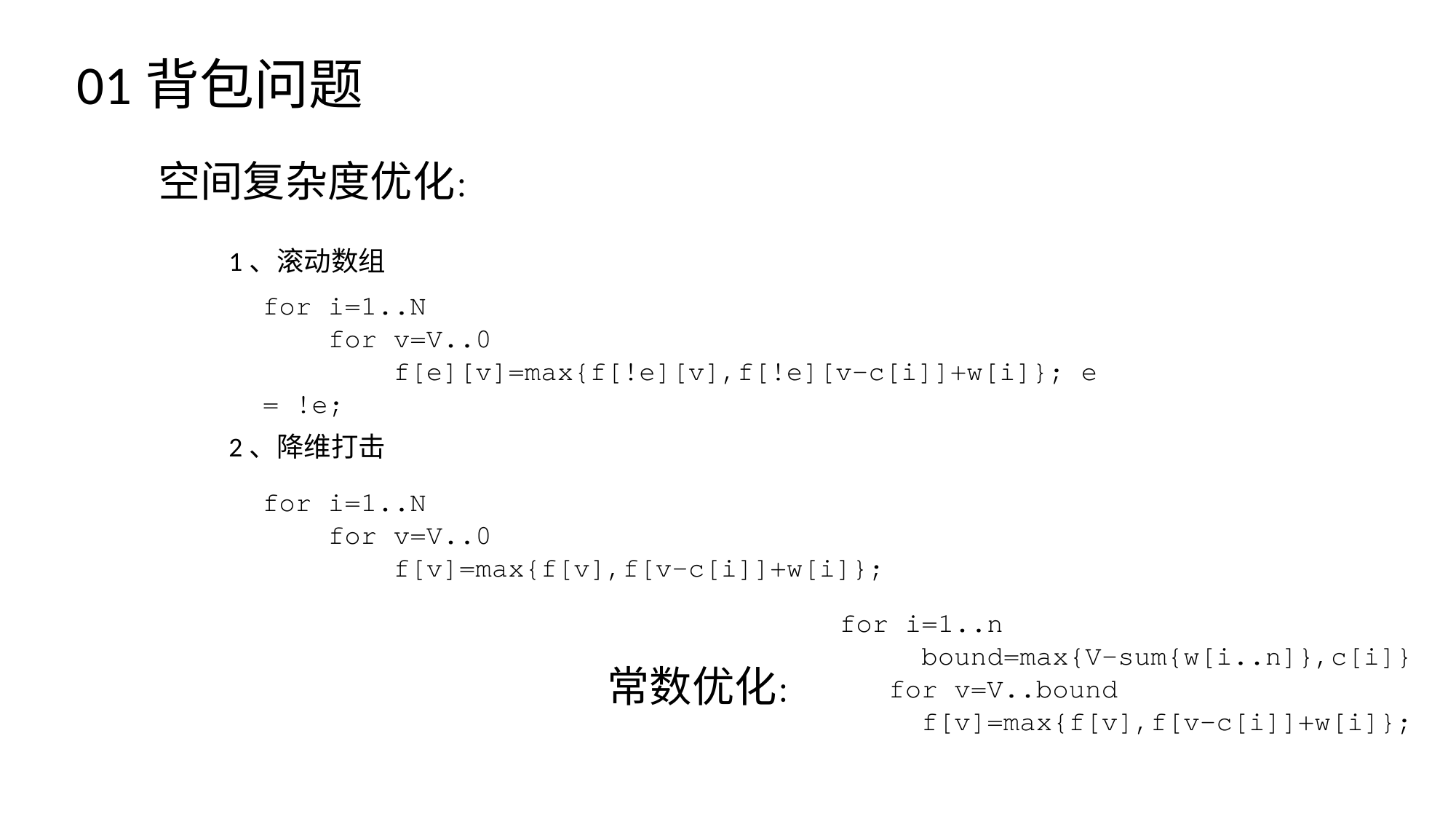

01背包问题
空间复杂度优化：
1、滚动数组
for i=1..N
    for v=V..0
        f[e][v]=max{f[!e][v],f[!e][v-c[i]]+w[i]}; e = !e;
2、降维打击
for i=1..N
    for v=V..0
        f[v]=max{f[v],f[v-c[i]]+w[i]};
for i=1..n
     bound=max{V-sum{w[i..n]},c[i]}
   for v=V..bound
     f[v]=max{f[v],f[v-c[i]]+w[i]};
常数优化：